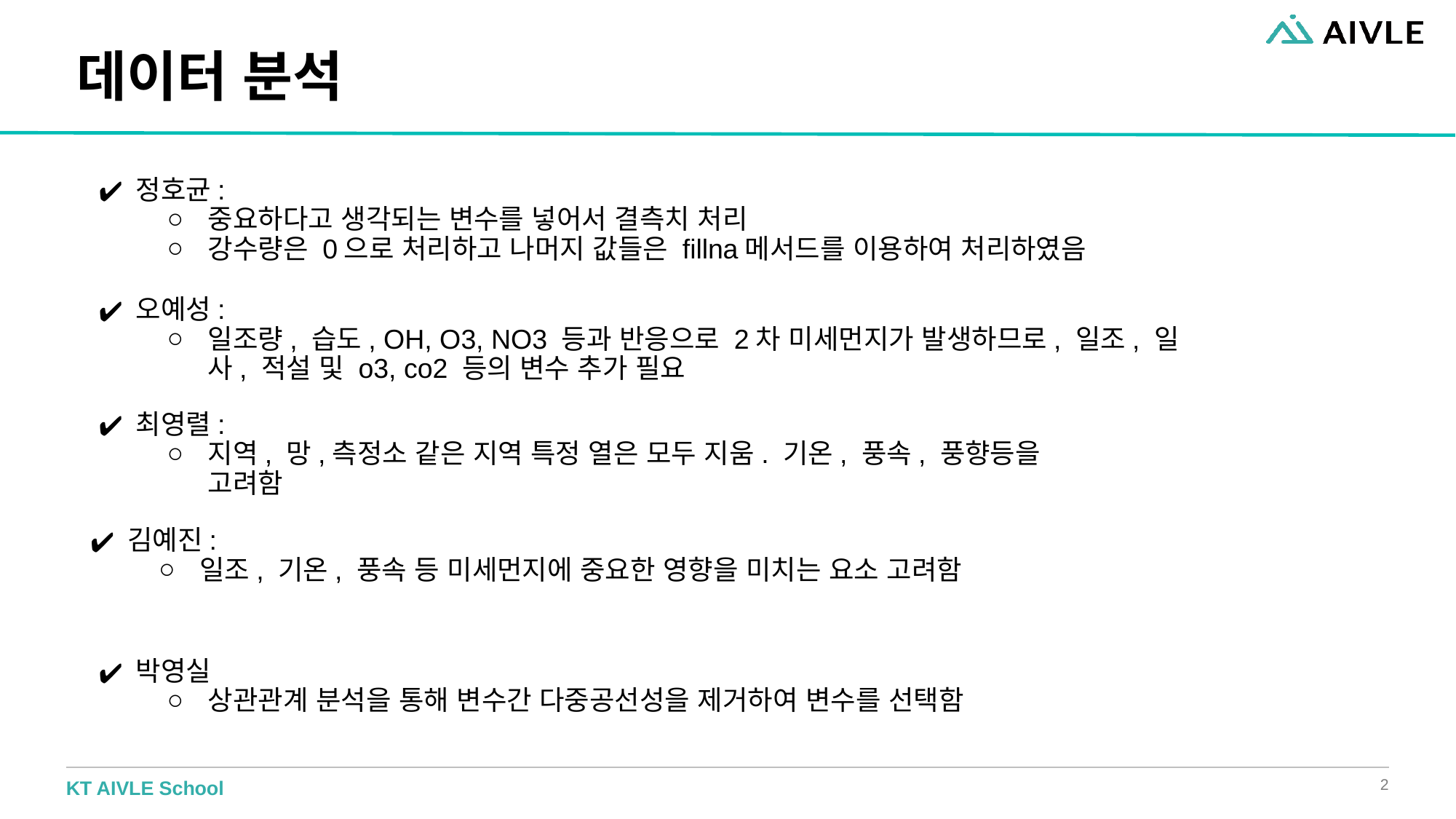

# 데이터 분석
정호균:
중요하다고 생각되는 변수를 넣어서 결측치 처리
강수량은 0으로 처리하고 나머지 값들은 fillna메서드를 이용하여 처리하였음
오예성:
일조량, 습도, OH, O3, NO3 등과 반응으로 2차 미세먼지가 발생하므로, 일조, 일사, 적설 및 o3, co2 등의 변수 추가 필요
최영렬:
지역, 망,측정소 같은 지역 특정 열은 모두 지움. 기온, 풍속, 풍향등을 고려함
김예진:
일조, 기온, 풍속 등 미세먼지에 중요한 영향을 미치는 요소 고려함
박영실
상관관계 분석을 통해 변수간 다중공선성을 제거하여 변수를 선택함